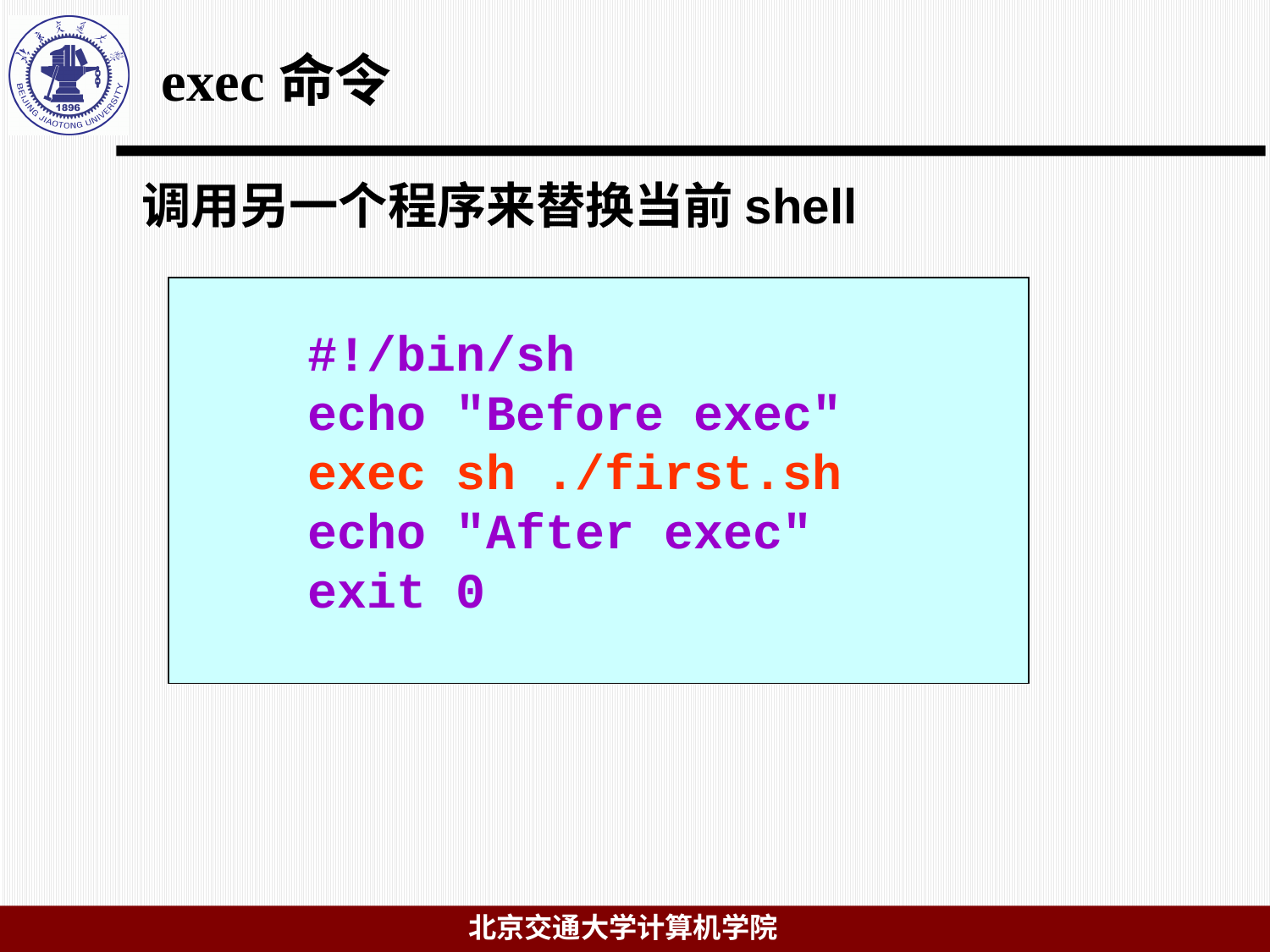

# exec命令
调用另一个程序来替换当前shell

	#!/bin/sh
	echo "Before exec"
	exec sh ./first.sh
	echo "After exec"
	exit 0